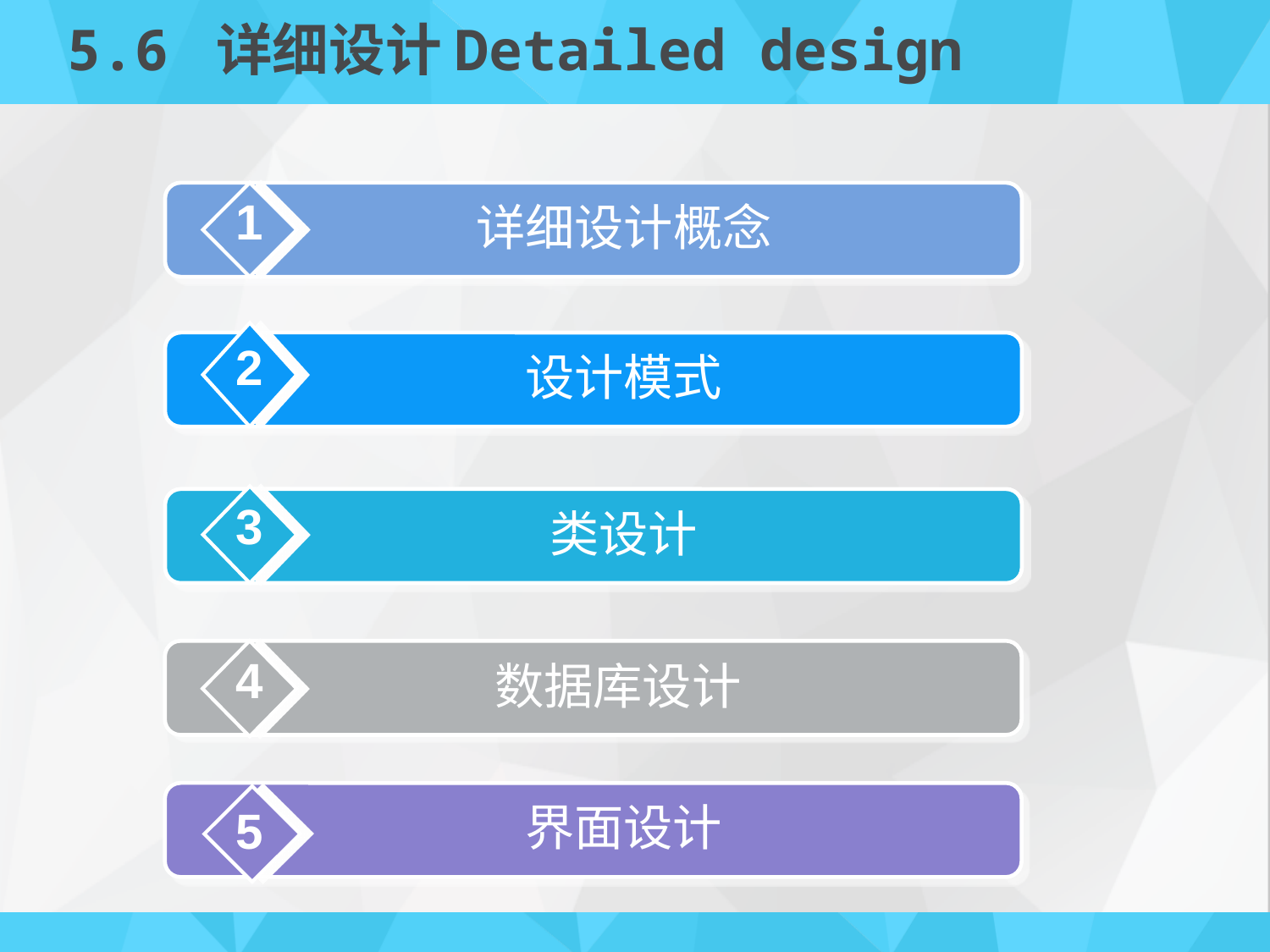

# 5.6 详细设计Detailed design

1
详细设计概念

2

设计模式

3
类设计

4
数据库设计
4

界面设计
5